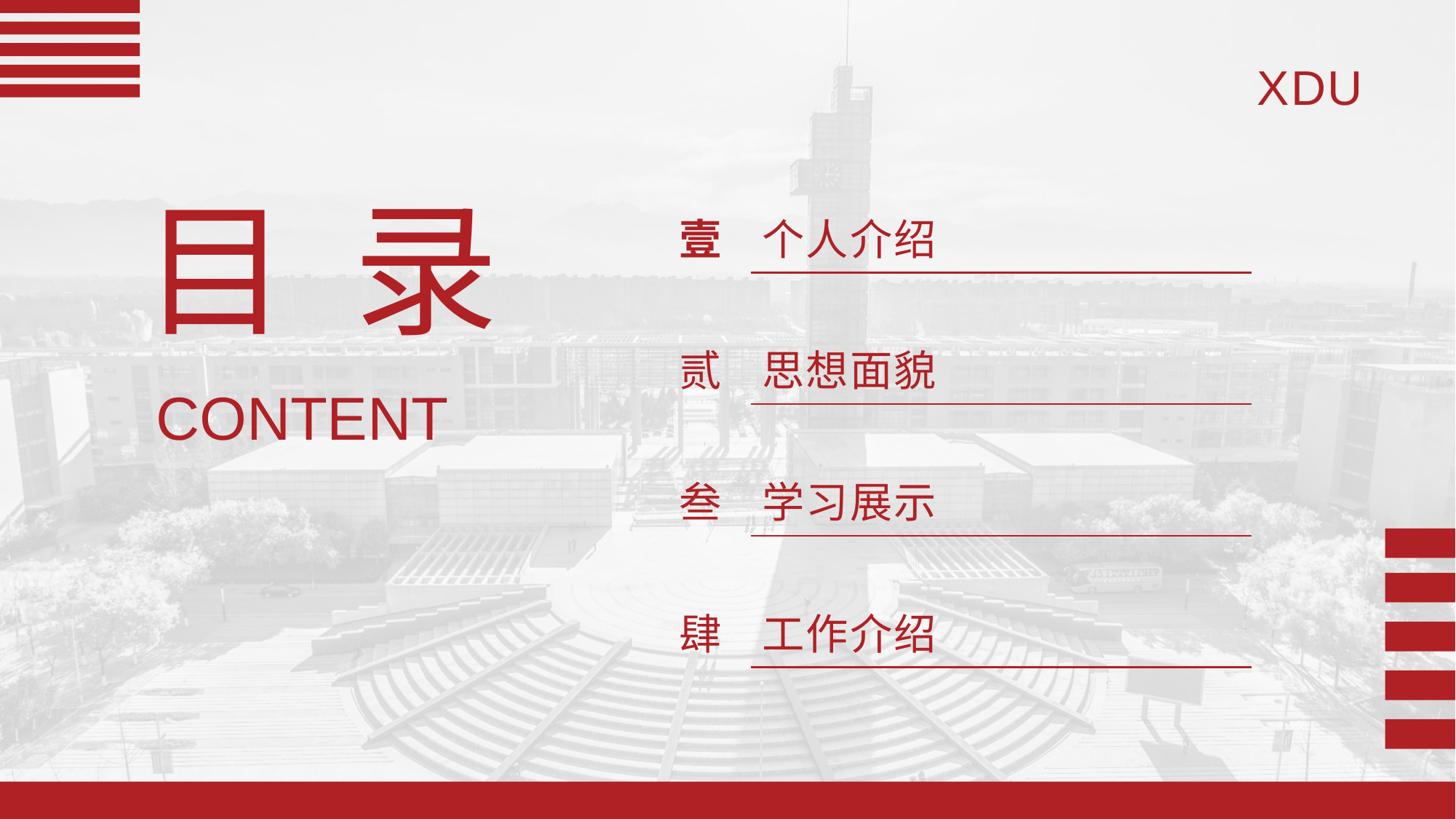

| 壹 | 个人介绍 |  |
| --- | --- | --- |
| 贰 | 思想面貌 |  |
| 叁 | 学习展示 |  |
| 肆 | 工作介绍 |  |
|  |  |  |
目  录
CONTENT